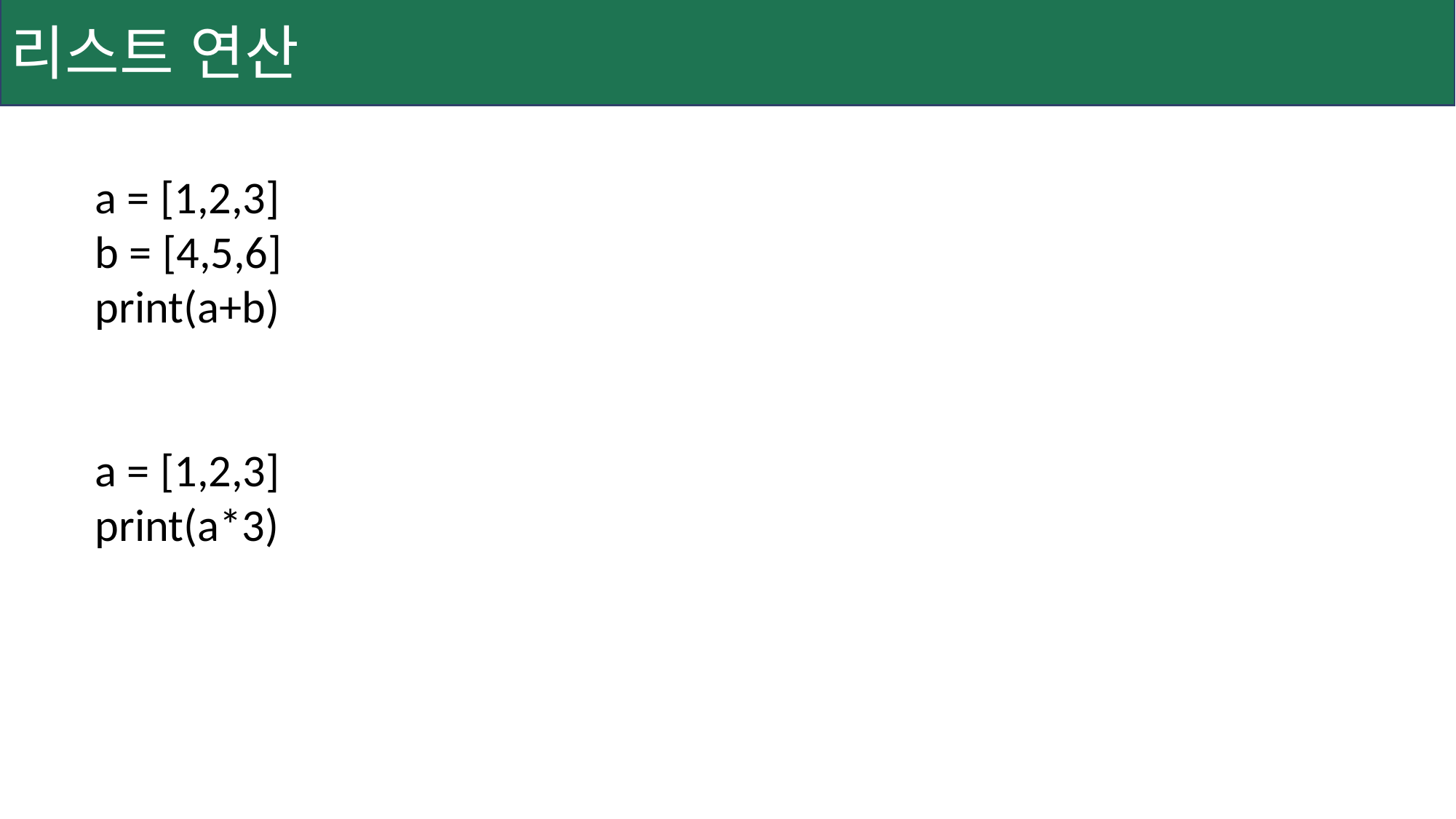

리스트 연산
a = [1,2,3]
b = [4,5,6]
print(a+b)

a = [1,2,3]
print(a*3)